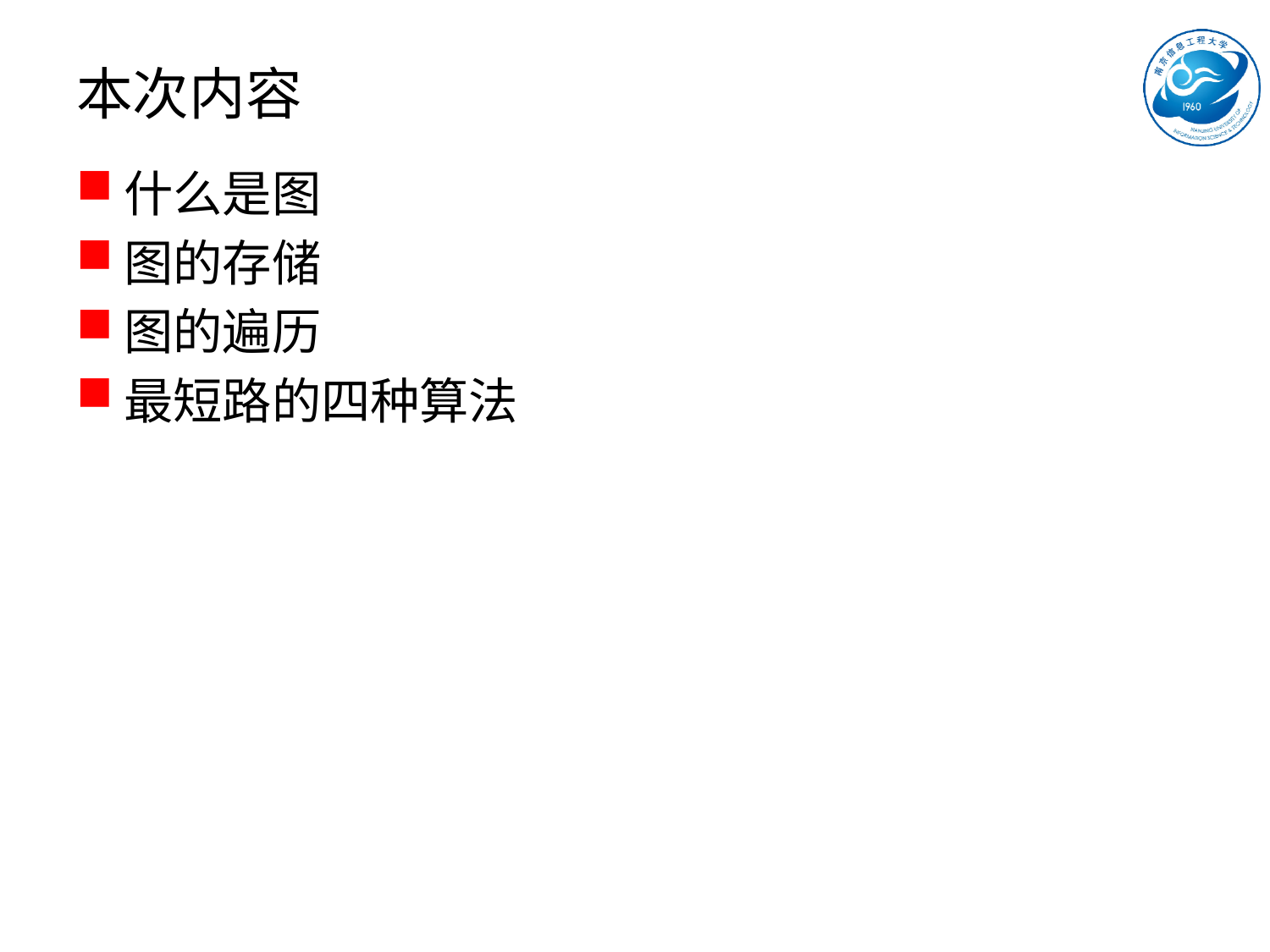

# 本次内容
什么是图
图的存储
图的遍历
最短路的四种算法
2